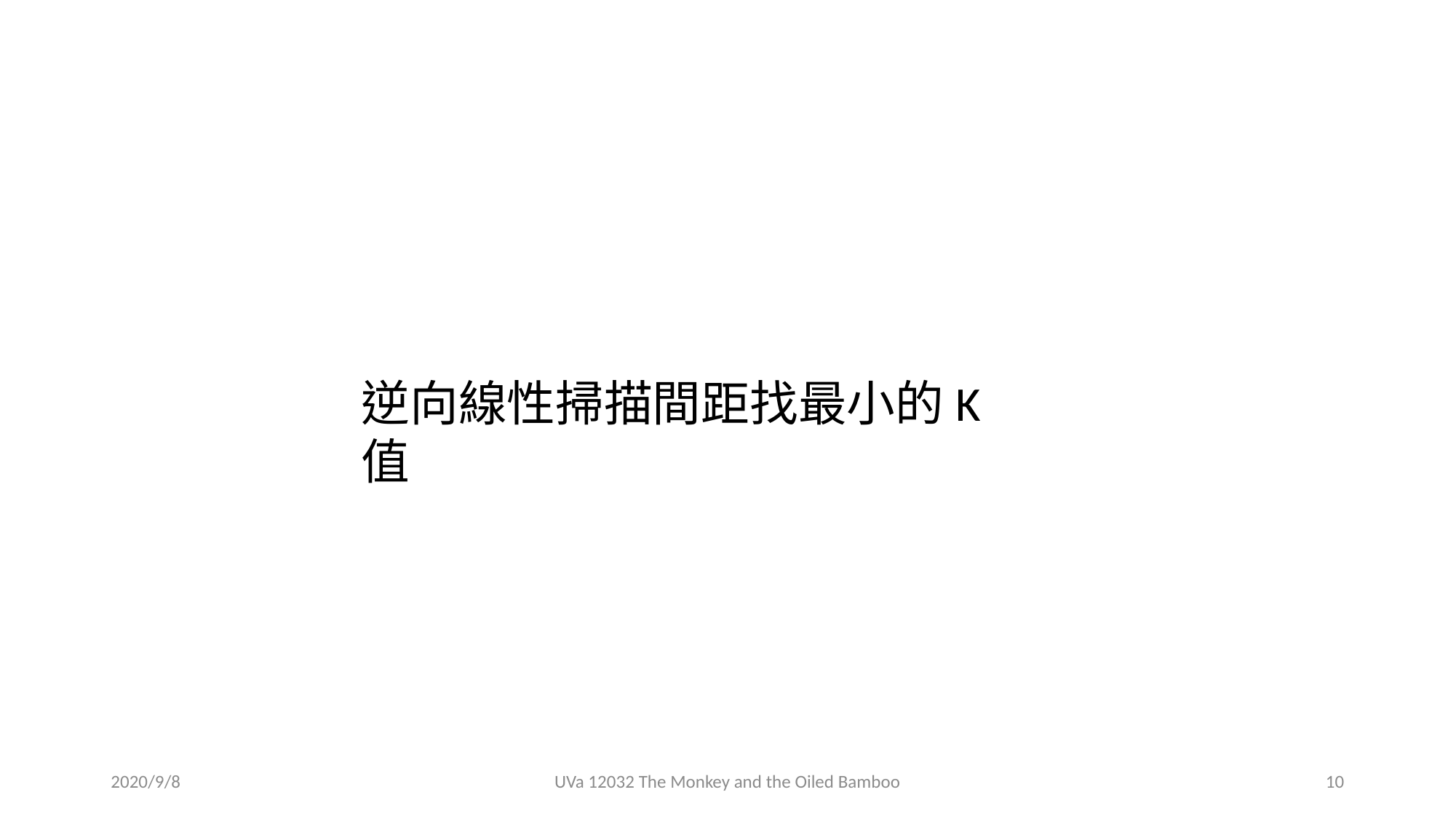

逆向線性掃描間距找最小的K值
2020/9/8
UVa 12032 The Monkey and the Oiled Bamboo
10